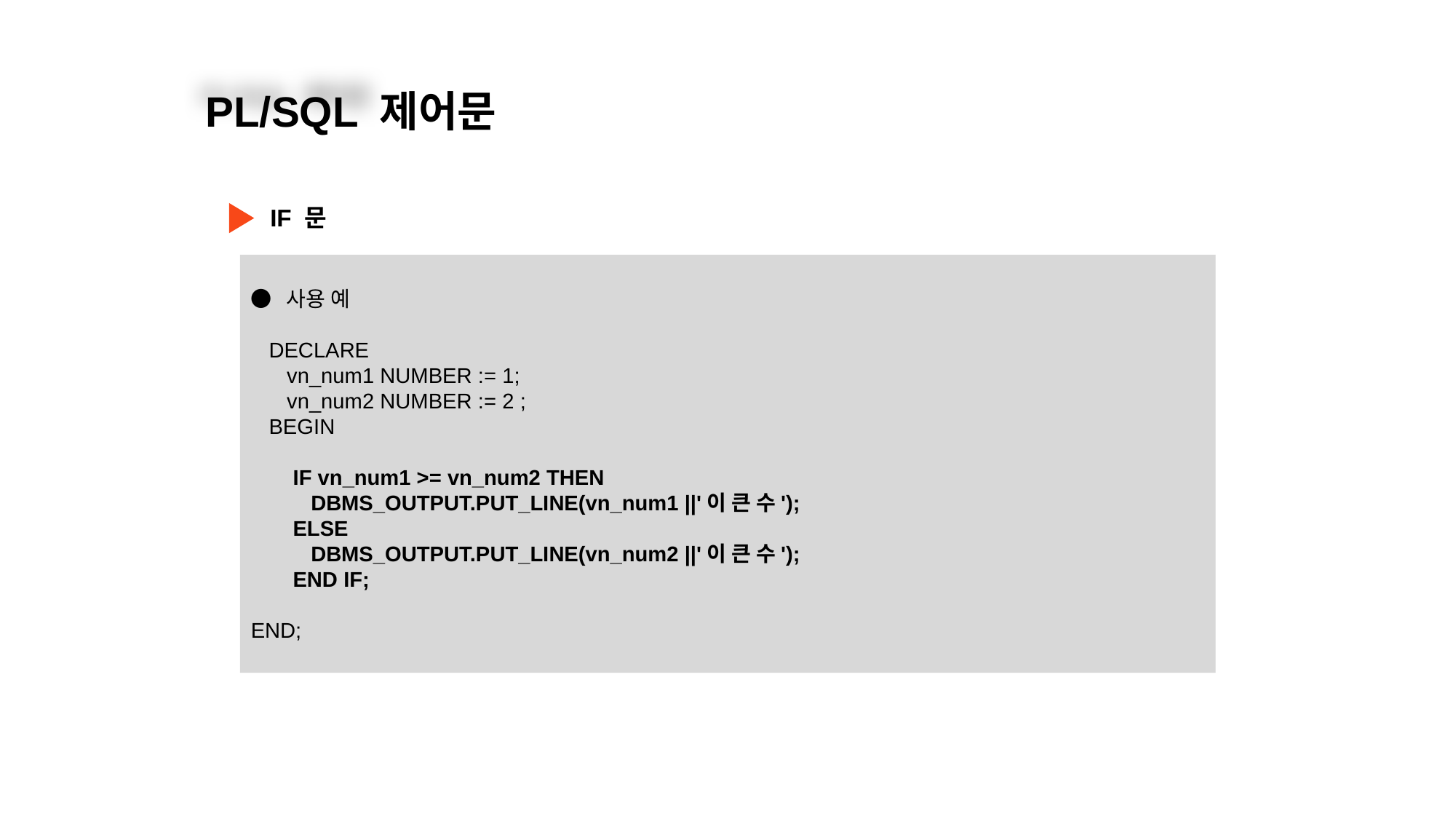

01
PL/SQL 제어문

IF 문

●  사용 예

   DECLARE
      vn_num1 NUMBER := 1;
      vn_num2 NUMBER := 2 ;
   BEGIN

       IF vn_num1 >= vn_num2 THEN
          DBMS_OUTPUT.PUT_LINE(vn_num1 ||'이 큰 수');
       ELSE
          DBMS_OUTPUT.PUT_LINE(vn_num2 ||'이 큰 수');
       END IF;

END;